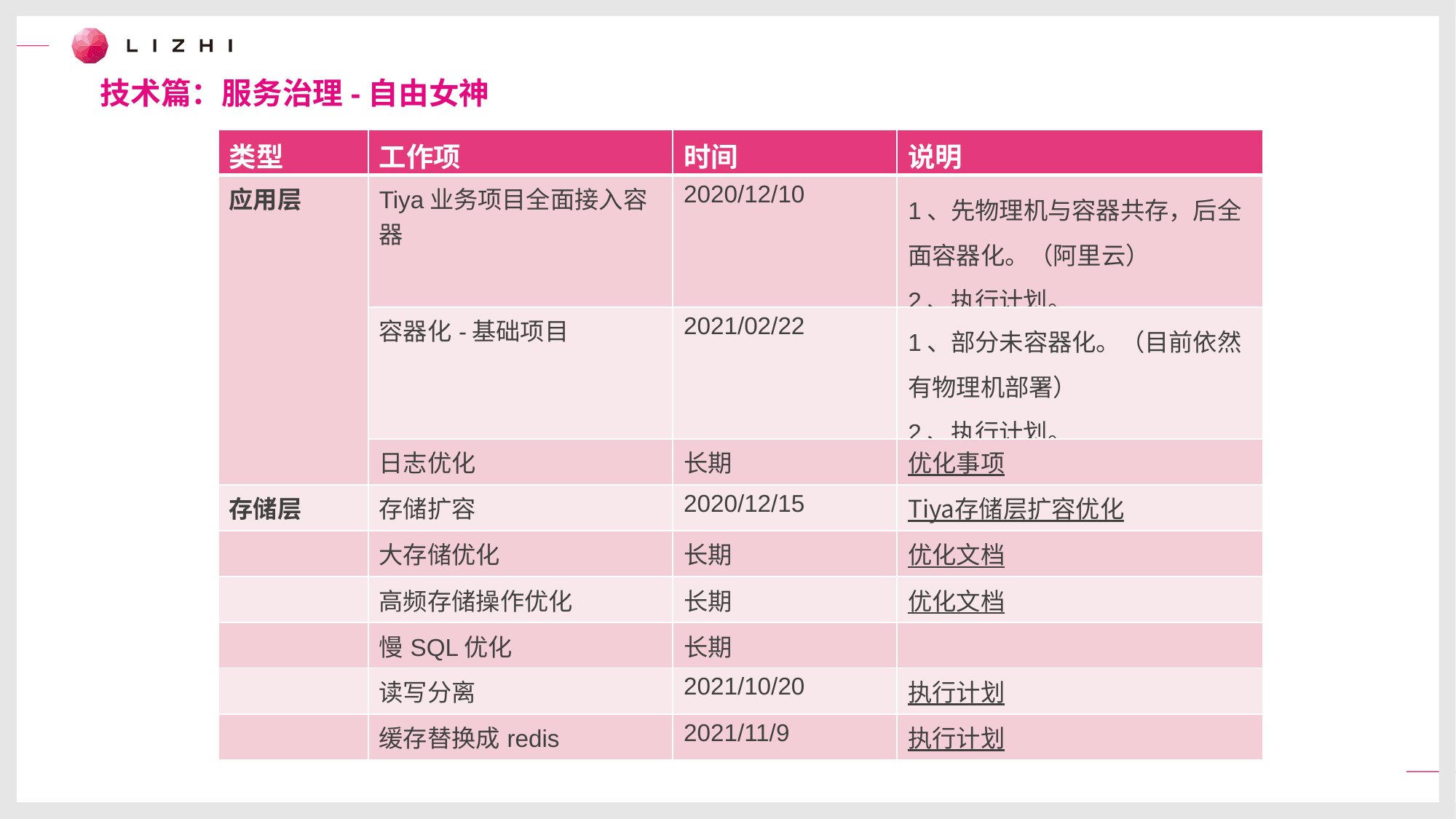

技术篇：服务治理-自由女神
| 类型 | 工作项 | 时间 | 说明 |
| --- | --- | --- | --- |
| 应用层 | Tiya业务项目全面接入容器 | 2020/12/10 | 1、先物理机与容器共存，后全面容器化。（阿里云） 2、执行计划。 |
|  | 容器化-基础项目 | 2021/02/22 | 1、部分未容器化。（目前依然有物理机部署） 2、执行计划。 |
|  | 日志优化 | 长期 | 优化事项 |
| 存储层 | 存储扩容 | 2020/12/15 | Tiya存储层扩容优化 |
|  | 大存储优化 | 长期 | 优化文档 |
|  | 高频存储操作优化 | 长期 | 优化文档 |
|  | 慢SQL优化 | 长期 |  |
|  | 读写分离 | 2021/10/20 | 执行计划 |
|  | 缓存替换成redis | 2021/11/9 | 执行计划 |